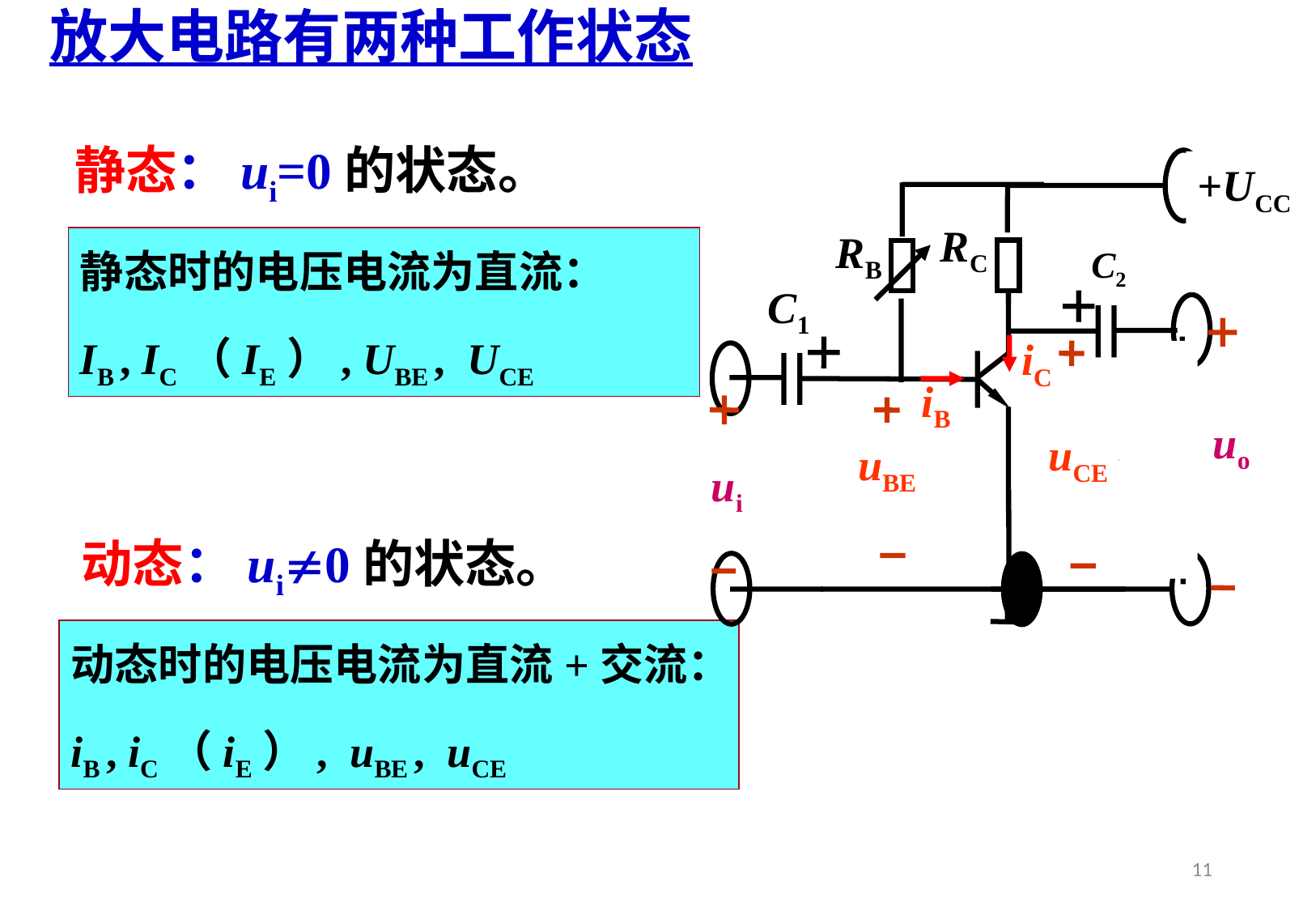

放大电路有两种工作状态
静态：ui=0的状态。

EC

RB

RC
C2

C1

uo
RL

ui

+UCC
iC

uCE

iB

uBE

静态时的电压电流为直流：
IB , IC（IE）, UBE ,  UCE
动态：ui≠0的状态。
动态时的电压电流为直流+交流：
iB , iC（iE）,  uBE ,  uCE
11